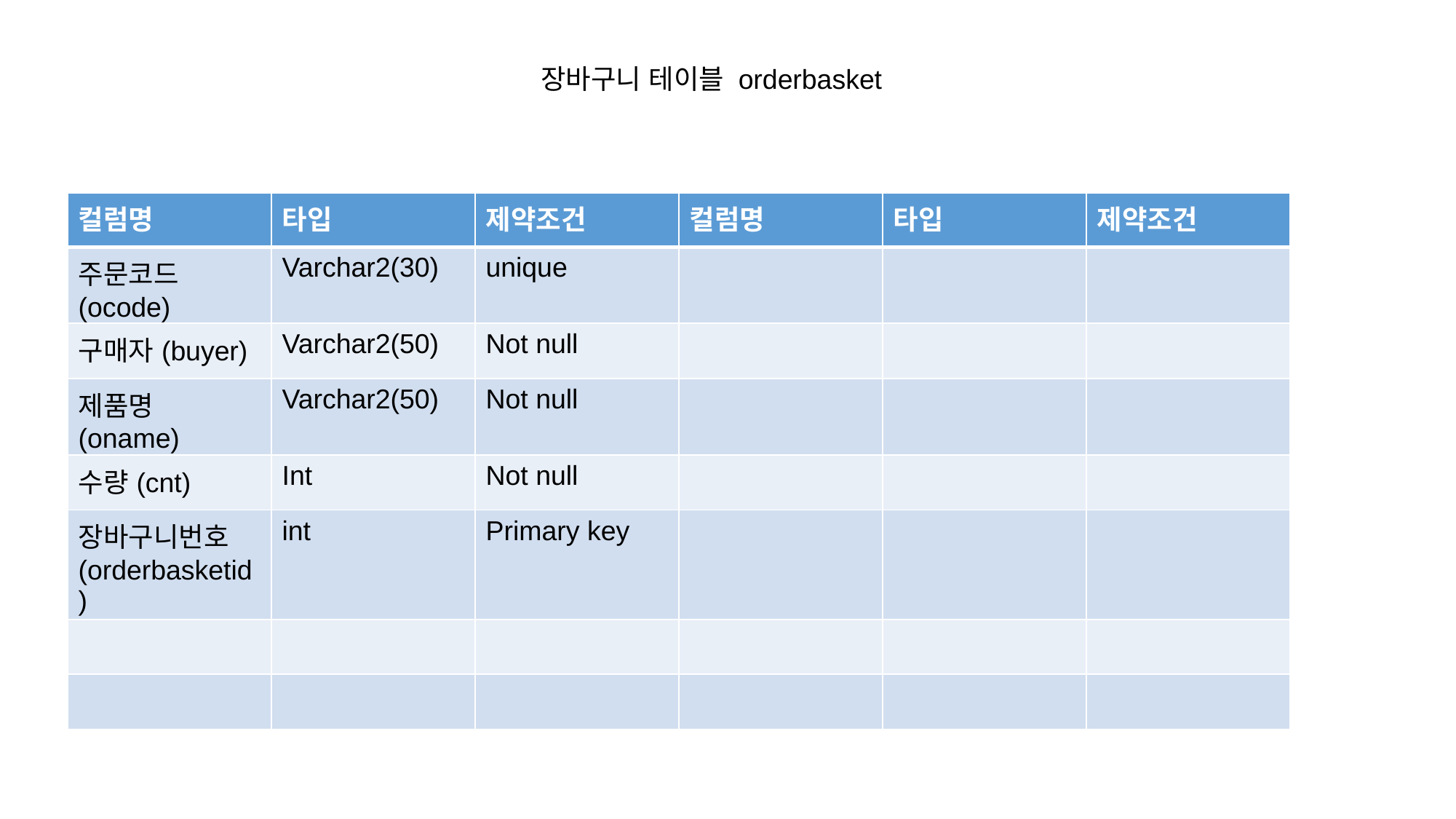

장바구니 테이블 orderbasket
| 컬럼명 | 타입 | 제약조건 | 컬럼명 | 타입 | 제약조건 |
| --- | --- | --- | --- | --- | --- |
| 주문코드(ocode) | Varchar2(30) | unique |  |  |  |
| 구매자(buyer) | Varchar2(50) | Not null |  |  |  |
| 제품명(oname) | Varchar2(50) | Not null |  |  |  |
| 수량(cnt) | Int | Not null |  |  |  |
| 장바구니번호(orderbasketid) | int | Primary key |  |  |  |
|  |  |  |  |  |  |
|  |  |  |  |  |  |